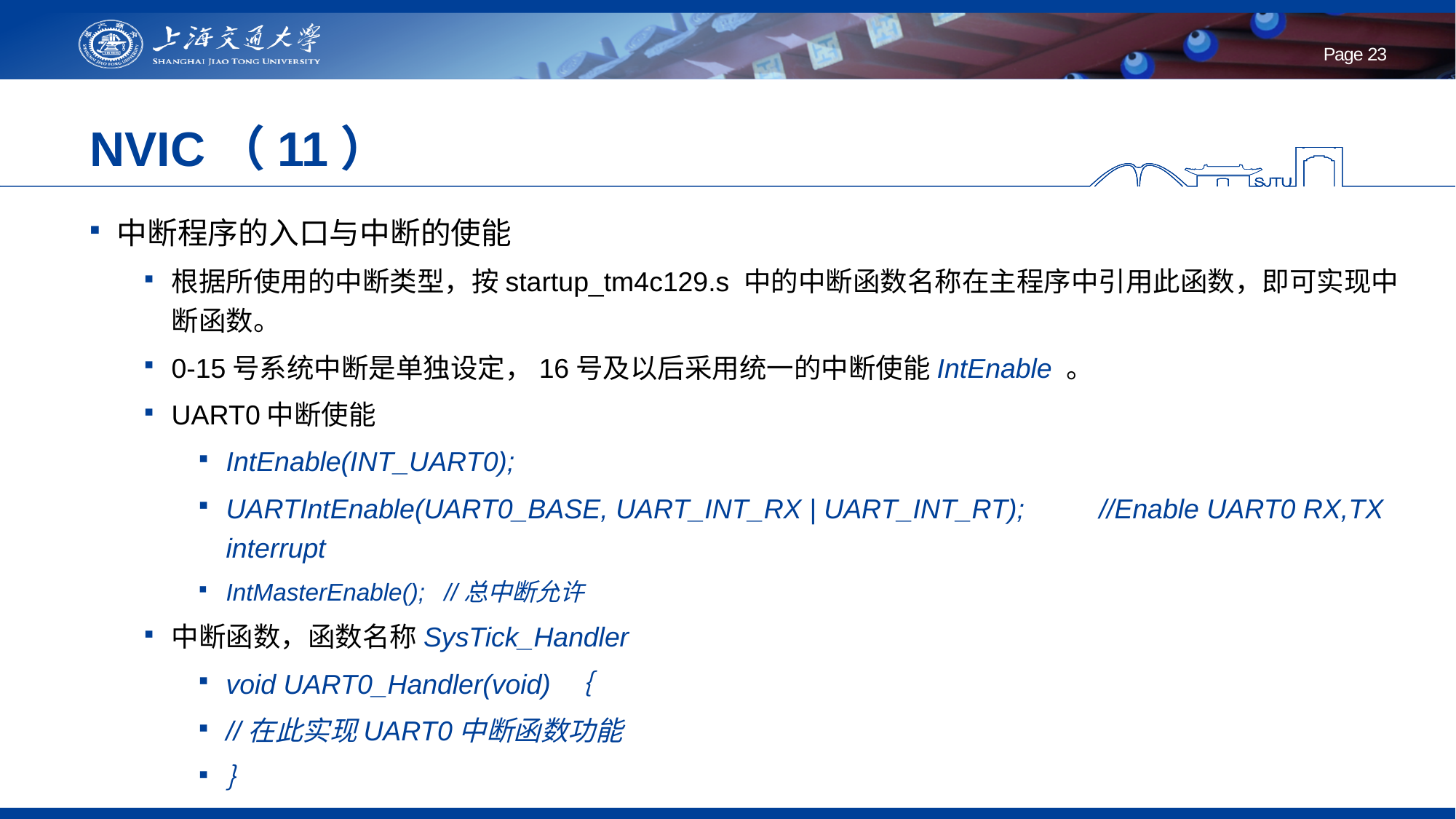

# NVIC（11）
中断程序的入口与中断的使能
根据所使用的中断类型，按startup_tm4c129.s 中的中断函数名称在主程序中引用此函数，即可实现中断函数。
0-15号系统中断是单独设定，16号及以后采用统一的中断使能IntEnable 。
UART0中断使能
IntEnable(INT_UART0);
UARTIntEnable(UART0_BASE, UART_INT_RX | UART_INT_RT);	//Enable UART0 RX,TX interrupt
IntMasterEnable();	//总中断允许
中断函数，函数名称SysTick_Handler
void UART0_Handler(void) ｛
//在此实现UART0中断函数功能
｝